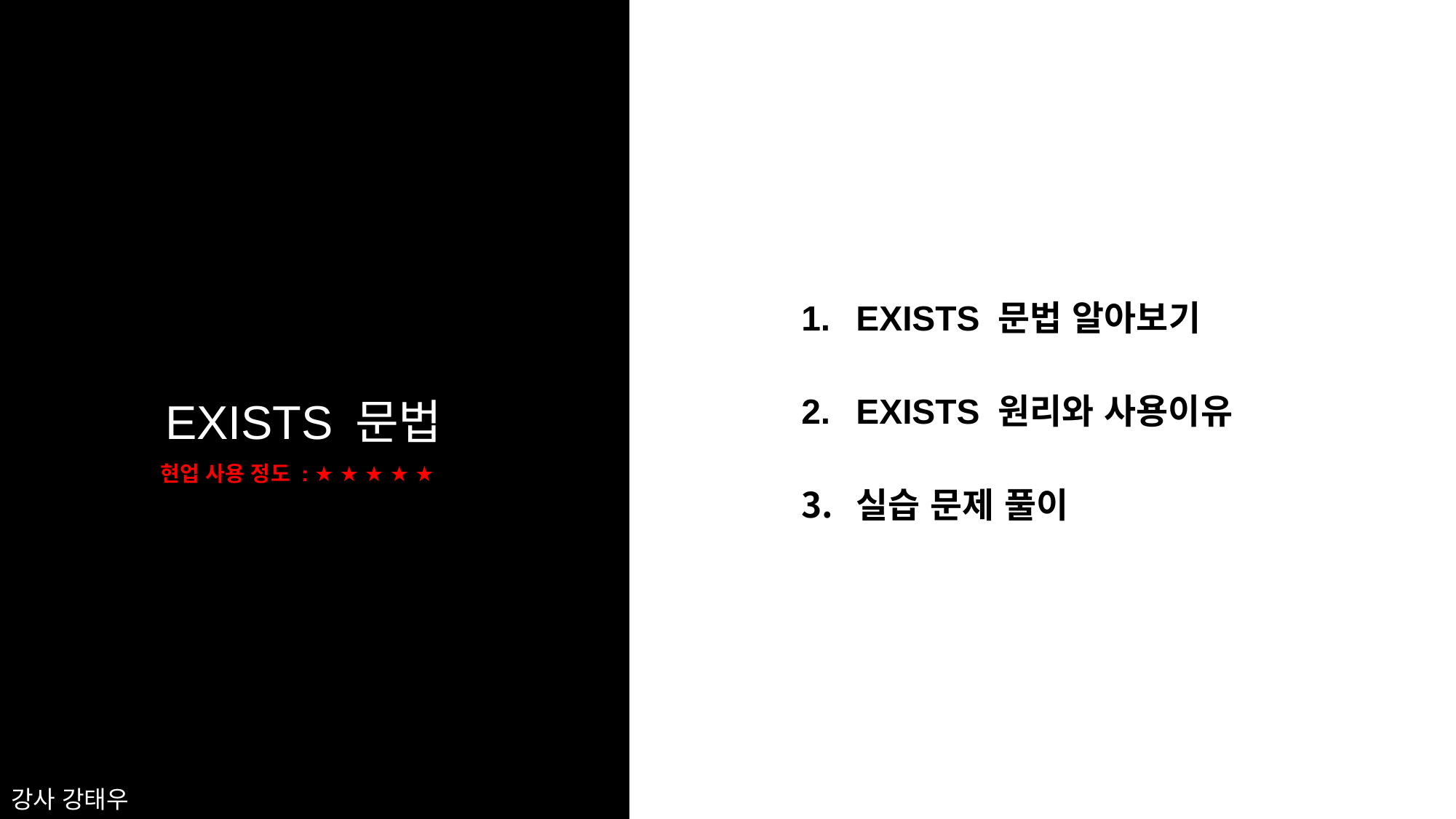

EXISTS 문법 알아보기

EXISTS 원리와 사용이유

실습 문제 풀이
# EXISTS 문법
현업 사용 정도 : ★ ★ ★ ★ ★
강사 강태우